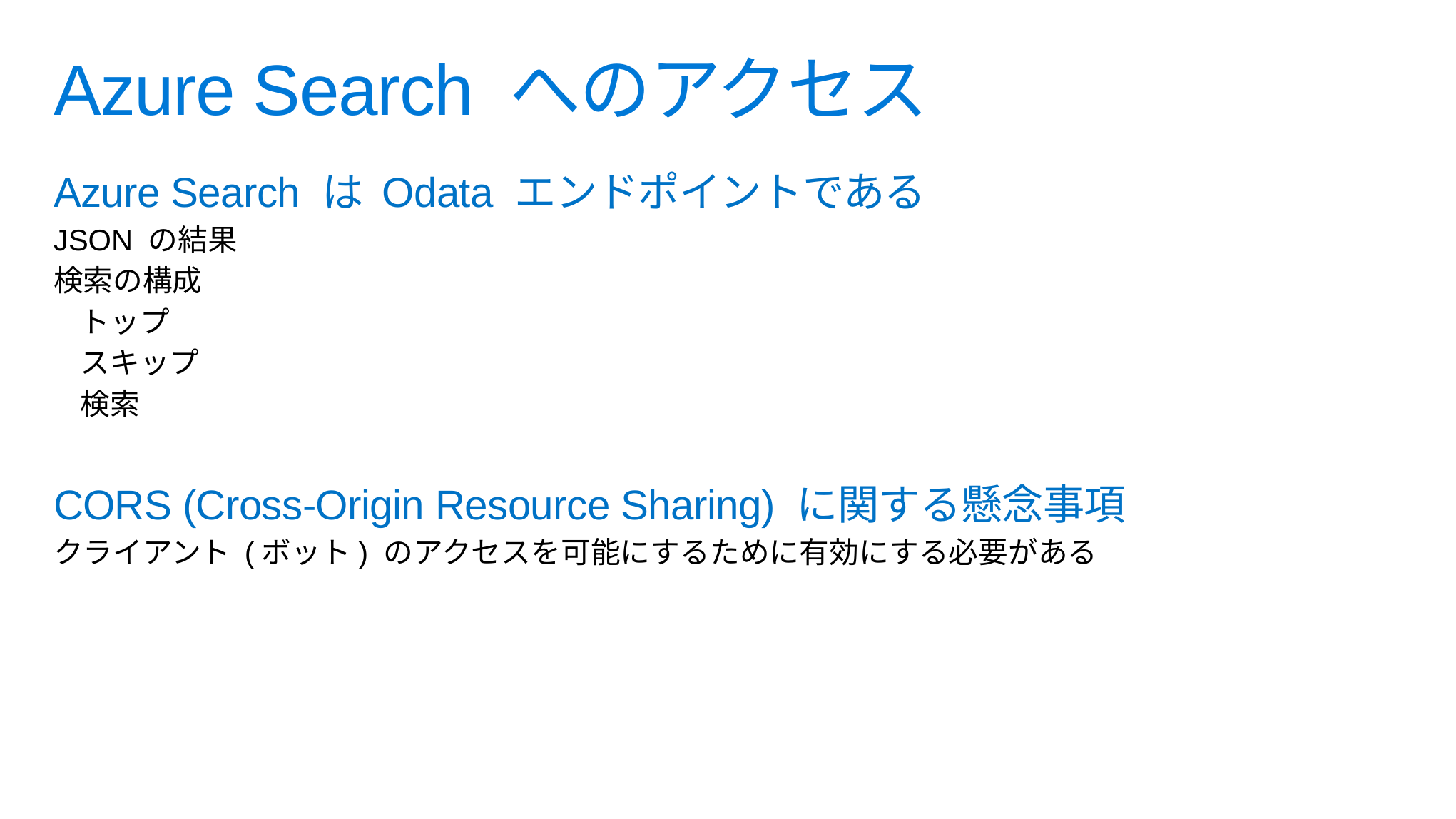

# Azure Search へのアクセス
Azure Search は Odata エンドポイントである
JSON の結果
検索の構成
トップ
スキップ
検索

CORS (Cross-Origin Resource Sharing) に関する懸念事項
クライアント (ボット) のアクセスを可能にするために有効にする必要がある